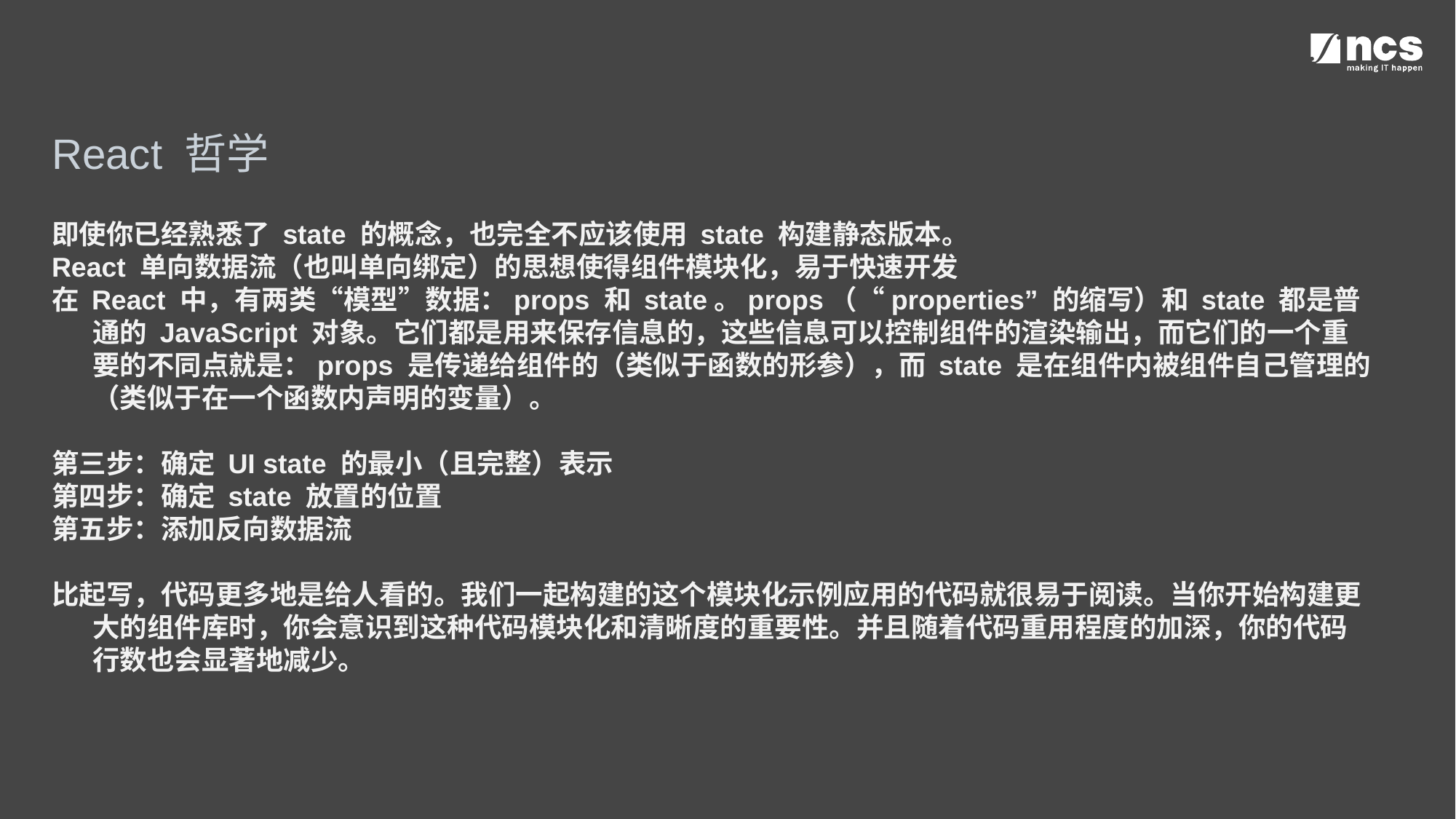

React 哲学
即使你已经熟悉了 state 的概念，也完全不应该使用 state 构建静态版本。
React 单向数据流（也叫单向绑定）的思想使得组件模块化，易于快速开发
在 React 中，有两类“模型”数据：props 和 state。props（“properties” 的缩写）和 state 都是普通的 JavaScript 对象。它们都是用来保存信息的，这些信息可以控制组件的渲染输出，而它们的一个重要的不同点就是：props 是传递给组件的（类似于函数的形参），而 state 是在组件内被组件自己管理的（类似于在一个函数内声明的变量）。

第三步：确定 UI state 的最小（且完整）表示
第四步：确定 state 放置的位置
第五步：添加反向数据流

比起写，代码更多地是给人看的。我们一起构建的这个模块化示例应用的代码就很易于阅读。当你开始构建更大的组件库时，你会意识到这种代码模块化和清晰度的重要性。并且随着代码重用程度的加深，你的代码行数也会显著地减少。